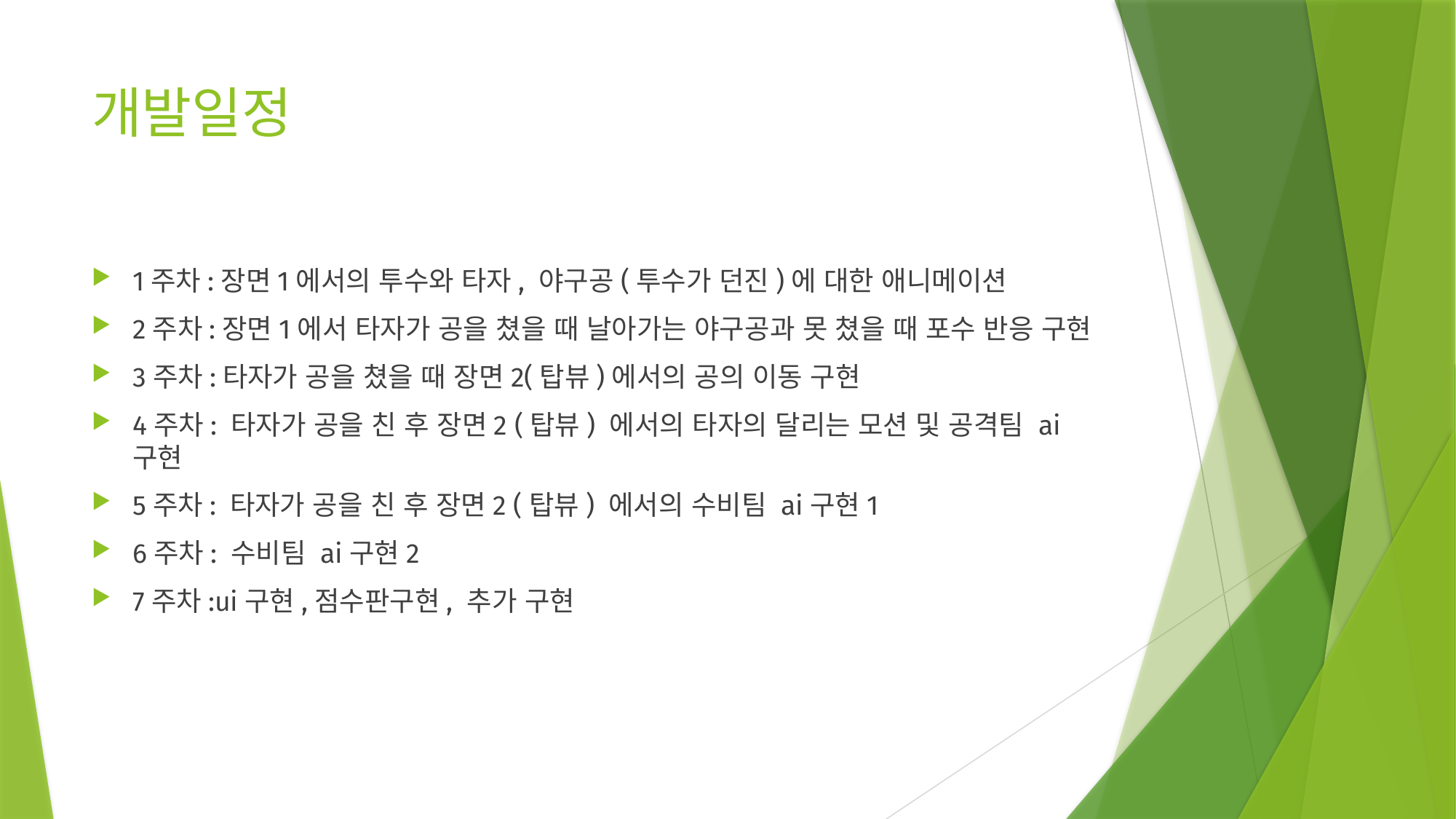

# 개발일정
1주차:장면1에서의 투수와 타자, 야구공(투수가 던진)에 대한 애니메이션
2주차:장면1에서 타자가 공을 쳤을 때 날아가는 야구공과 못 쳤을 때 포수 반응 구현
3주차:타자가 공을 쳤을 때 장면2(탑뷰)에서의 공의 이동 구현
4주차: 타자가 공을 친 후 장면2 (탑뷰) 에서의 타자의 달리는 모션 및 공격팀 ai구현
5주차: 타자가 공을 친 후 장면2 (탑뷰) 에서의 수비팀 ai구현1
6주차: 수비팀 ai구현2
7주차:ui구현,점수판구현, 추가 구현